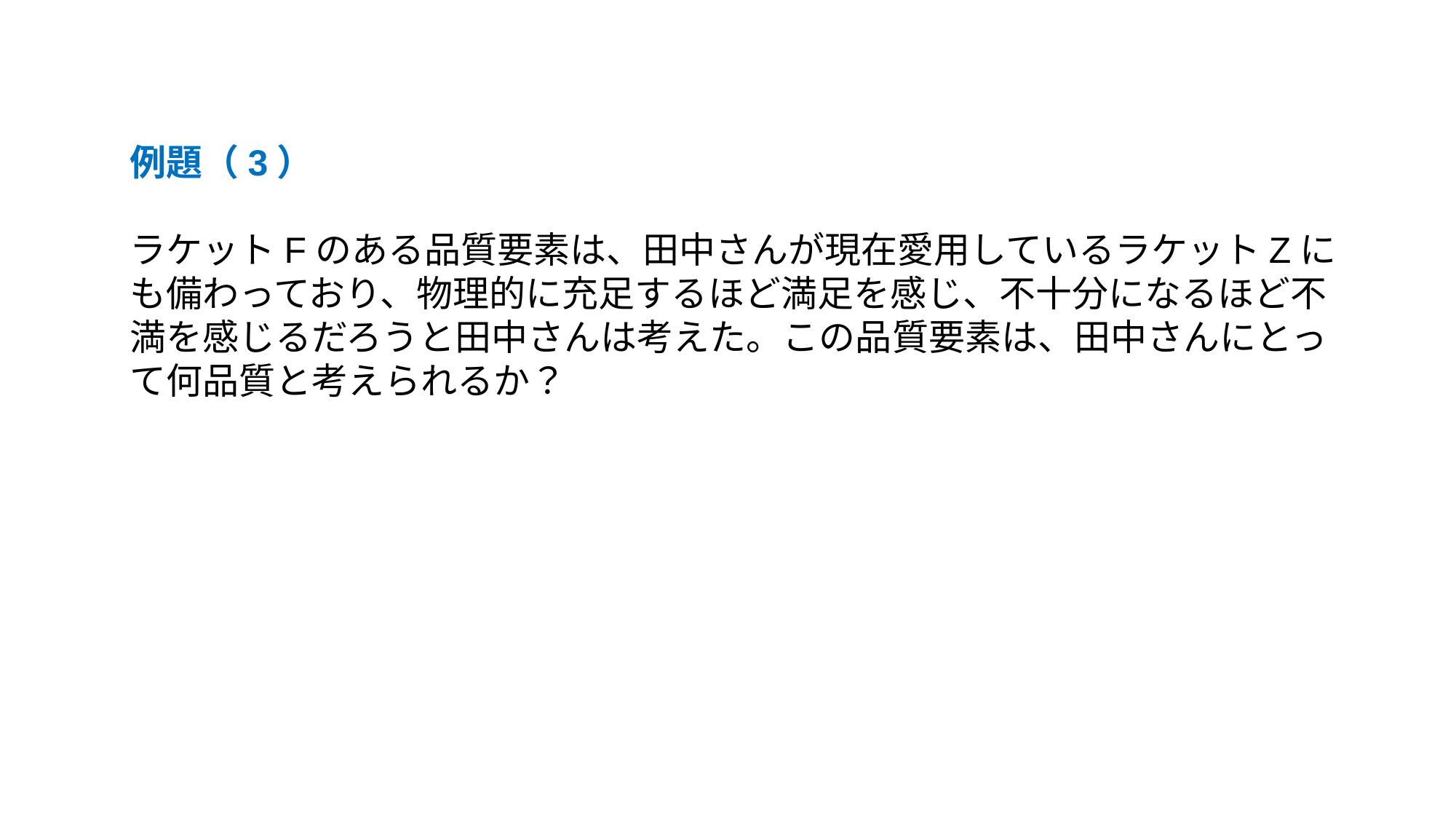

例題（3）

ラケットFのある品質要素は、田中さんが現在愛用しているラケットZにも備わっており、物理的に充足するほど満足を感じ、不十分になるほど不満を感じるだろうと田中さんは考えた。この品質要素は、田中さんにとって何品質と考えられるか？